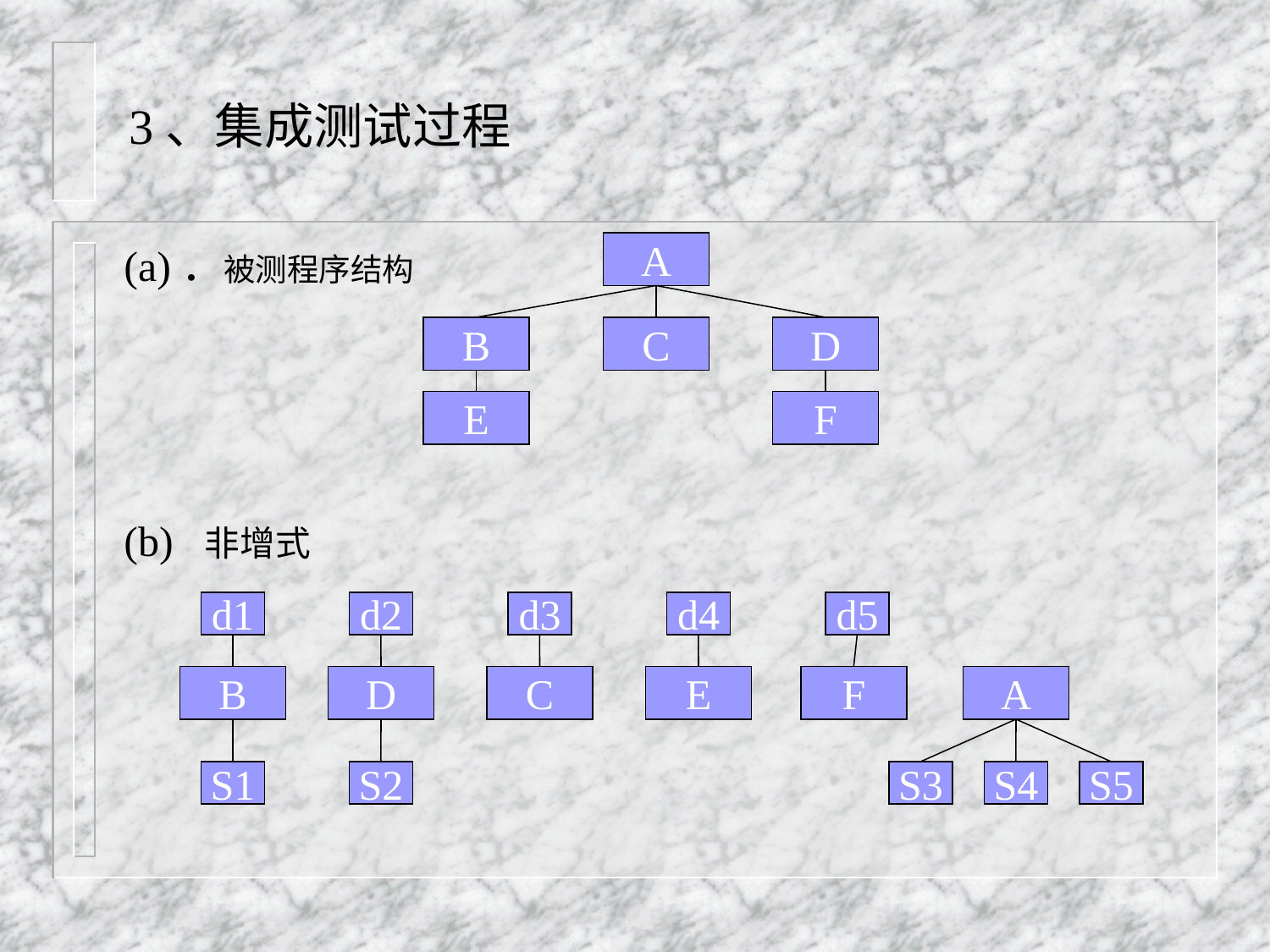

# 3、集成测试过程
(a)．被测程序结构
A
B
C
D
E
F
(b)  非增式

d1
d2
d3
d4
d5
B
D
C
E
F
A
S1
S2
S3
S4
S5